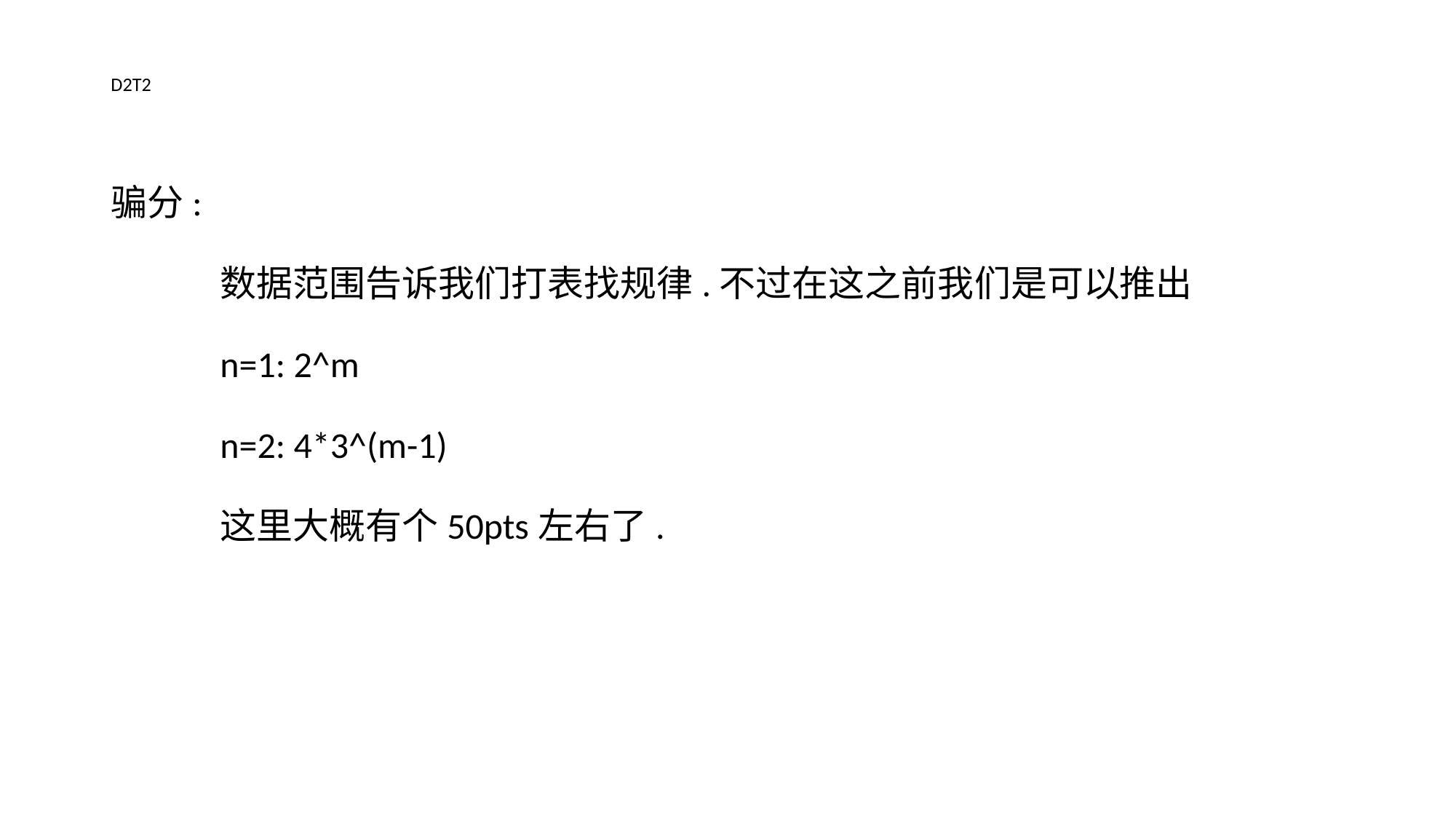

# D2T2
骗分:
	数据范围告诉我们打表找规律.不过在这之前我们是可以推出
	n=1: 2^m
	n=2: 4*3^(m-1)
	这里大概有个50pts左右了.